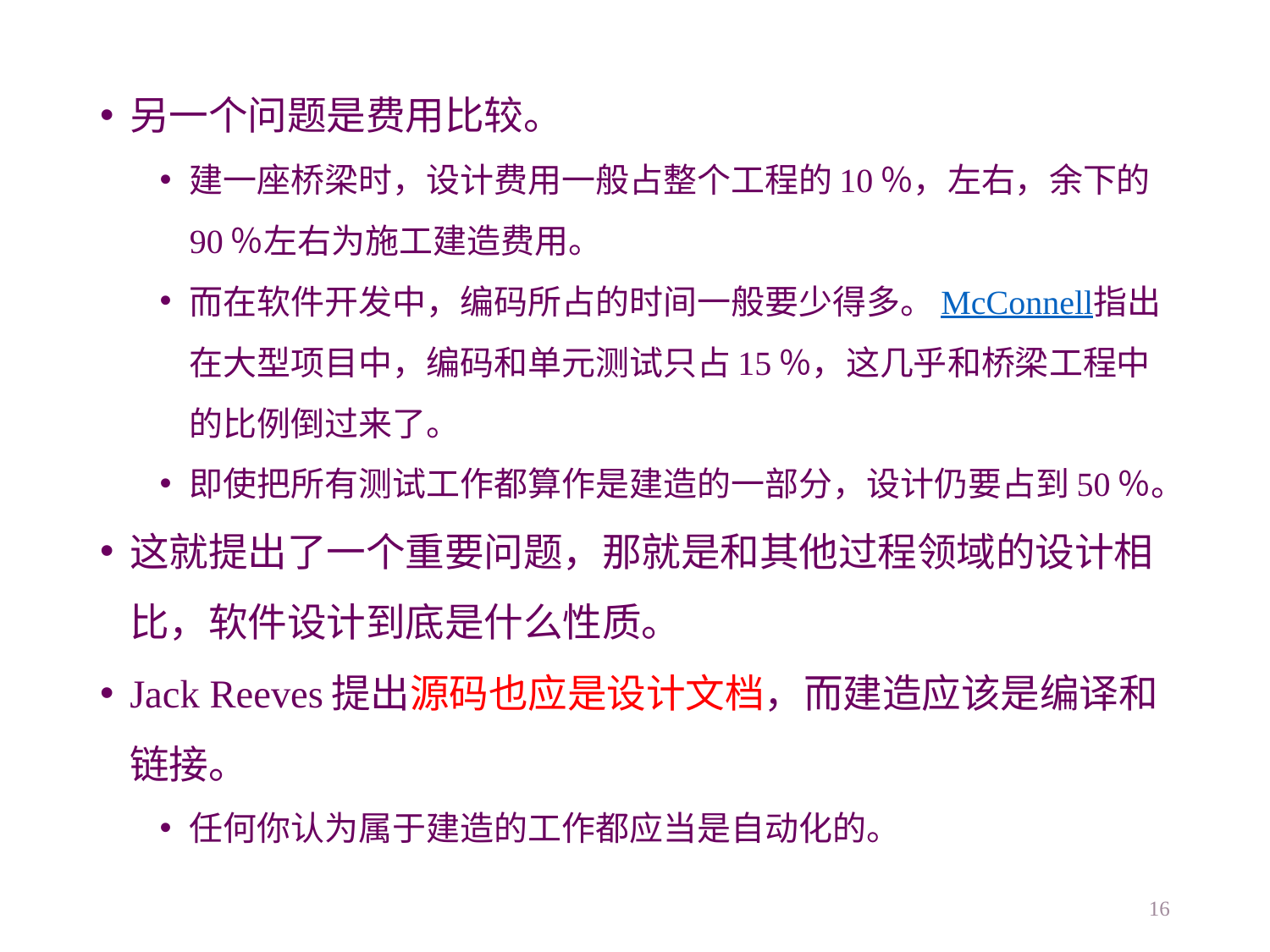

另一个问题是费用比较。
建一座桥梁时，设计费用一般占整个工程的10％，左右，余下的90％左右为施工建造费用。
而在软件开发中，编码所占的时间一般要少得多。McConnell指出在大型项目中，编码和单元测试只占15％，这几乎和桥梁工程中的比例倒过来了。
即使把所有测试工作都算作是建造的一部分，设计仍要占到50％。
这就提出了一个重要问题，那就是和其他过程领域的设计相比，软件设计到底是什么性质。
Jack Reeves提出源码也应是设计文档，而建造应该是编译和链接。
任何你认为属于建造的工作都应当是自动化的。
16